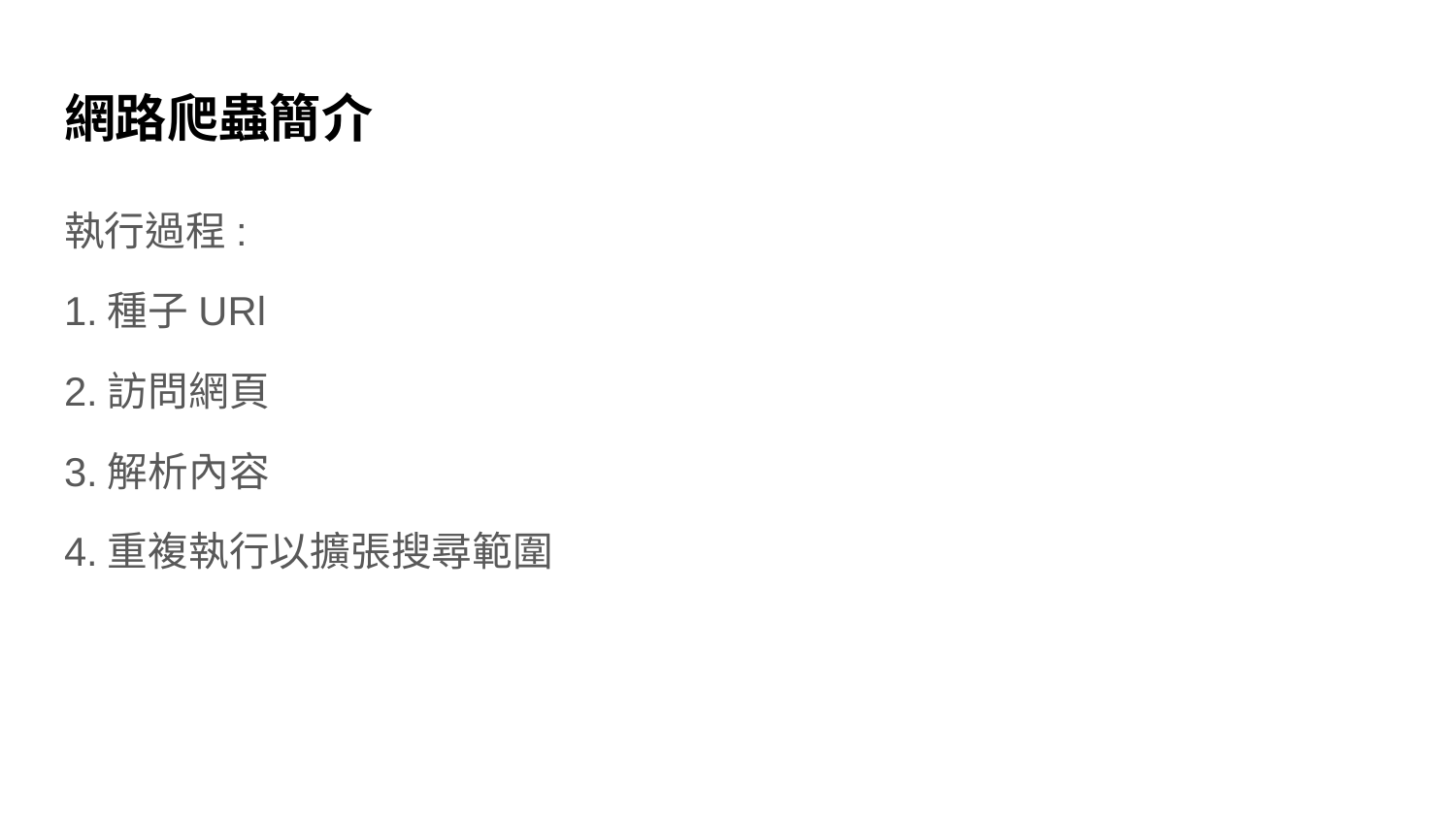

# 網路爬蟲簡介
執行過程:
1.種子URl
2.訪問網頁
3.解析內容
4.重複執行以擴張搜尋範圍